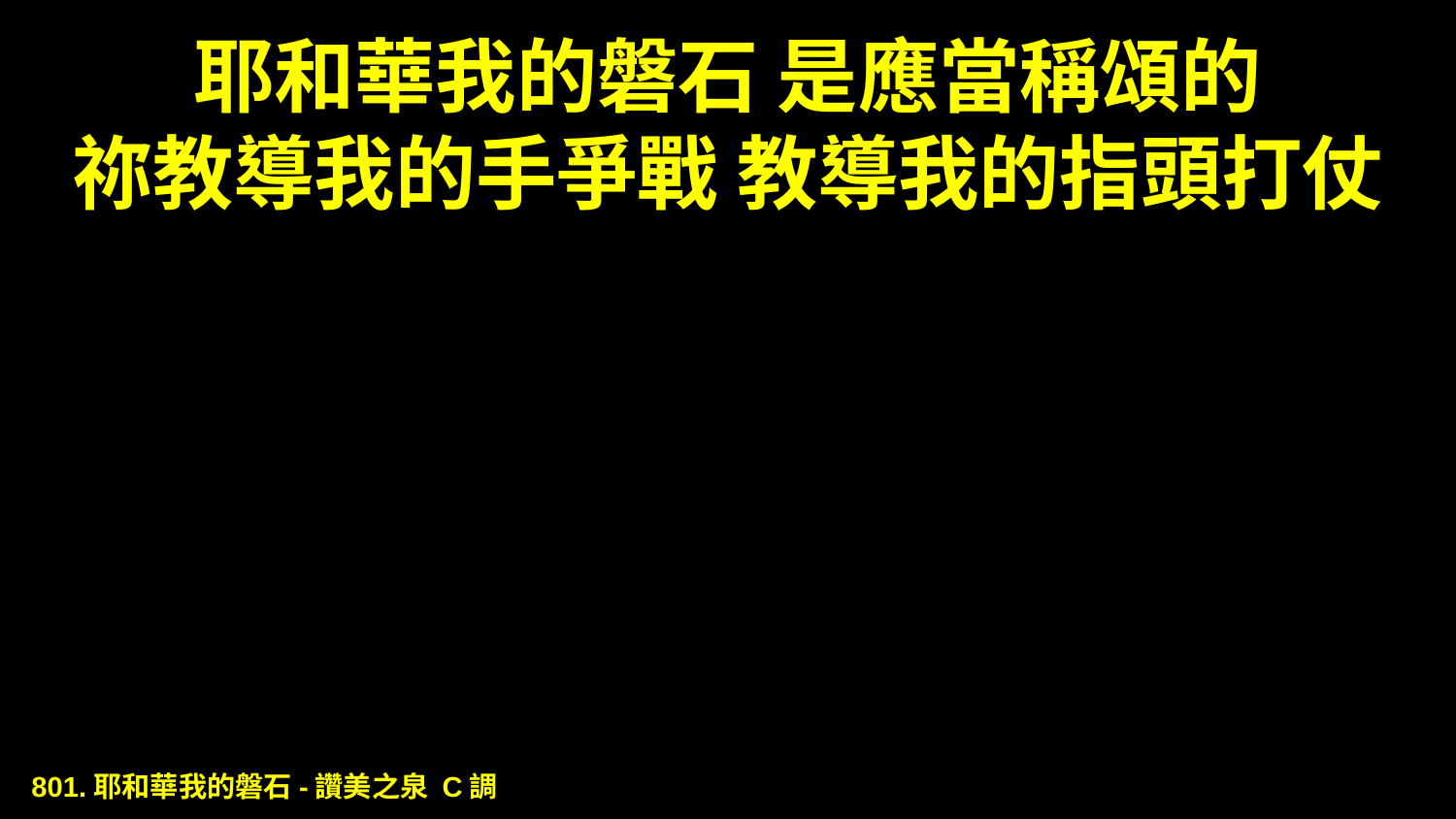

# 耶和華我的磐石 是應當稱頌的 祢教導我的手爭戰 教導我的指頭打仗
801.耶和華我的磐石-讚美之泉 C調